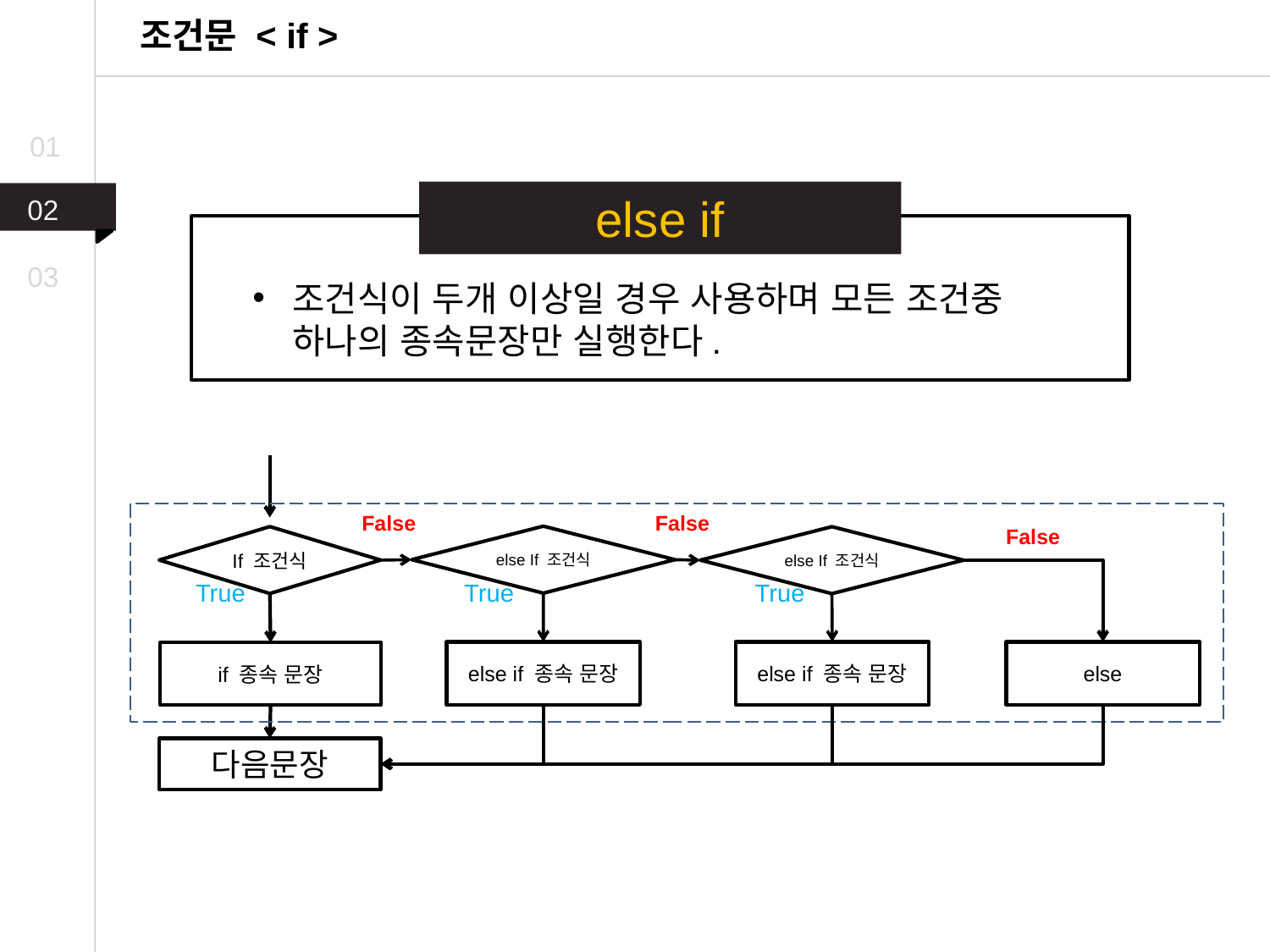

조건문 < if >
01
else if

02

03
조건식이 두개 이상일 경우 사용하며 모든 조건중 하나의 종속문장만 실행한다.

False
False
False
else If 조건식
If 조건식
else If 조건식
True
True
True
else
else if 종속 문장
else if 종속 문장
if 종속 문장
다음문장